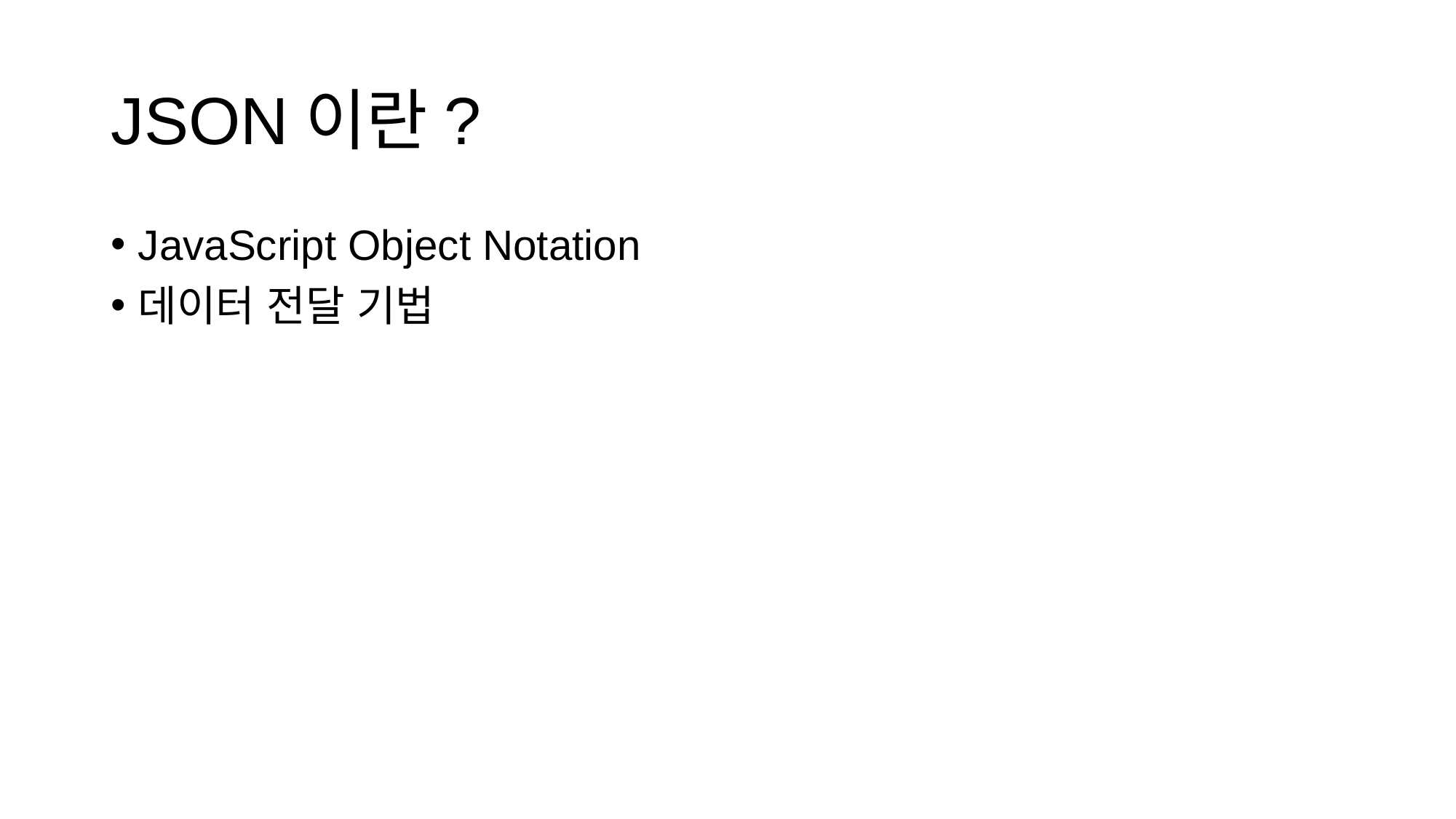

# JSON이란?
JavaScript Object Notation
데이터 전달 기법